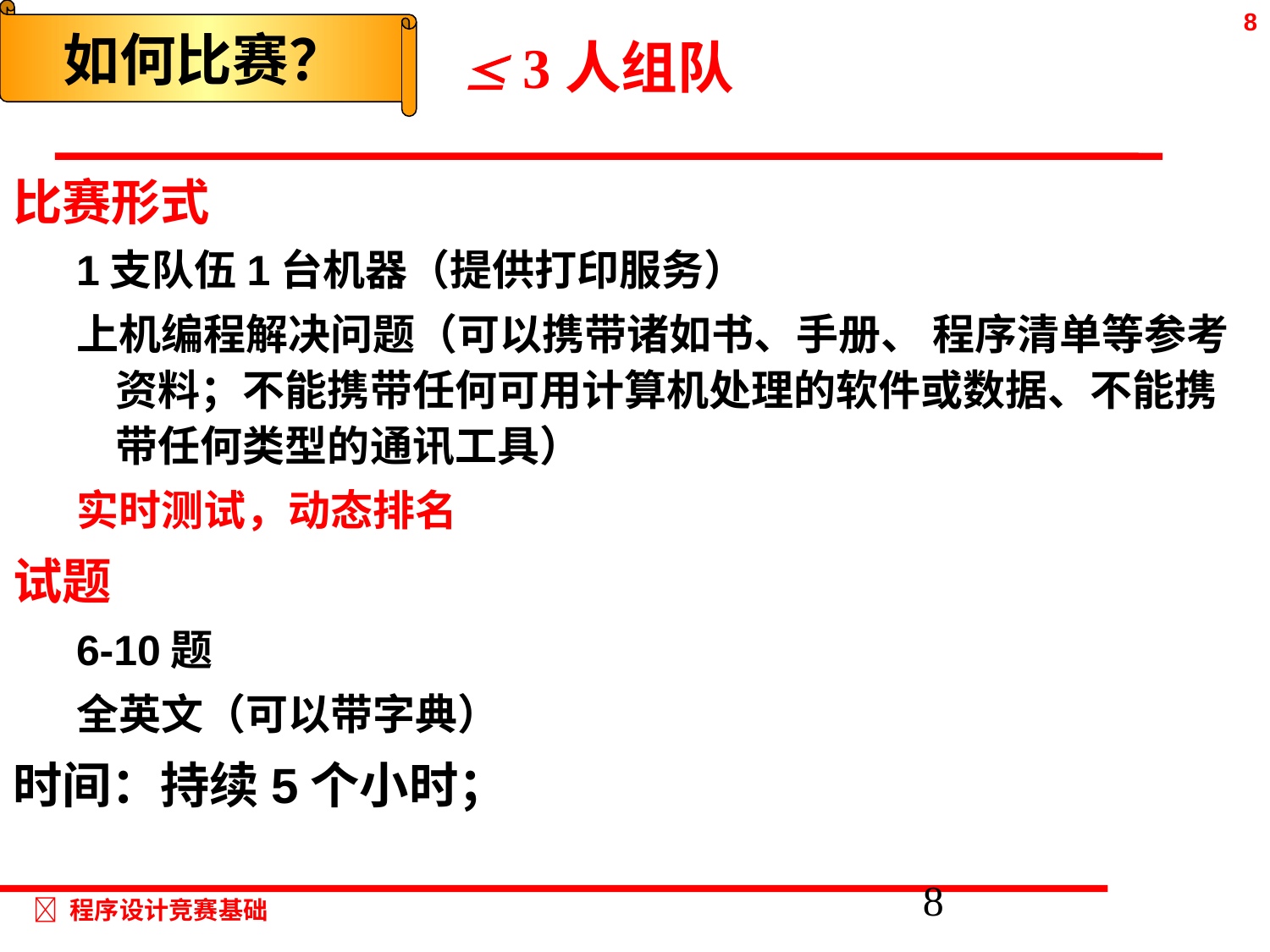

如何比赛？
≤ 3人组队
比赛形式
1支队伍1台机器（提供打印服务）
上机编程解决问题（可以携带诸如书、手册、 程序清单等参考资料；不能携带任何可用计算机处理的软件或数据、不能携带任何类型的通讯工具）
实时测试，动态排名
试题
6-10题
全英文（可以带字典）
时间：持续5个小时；
8